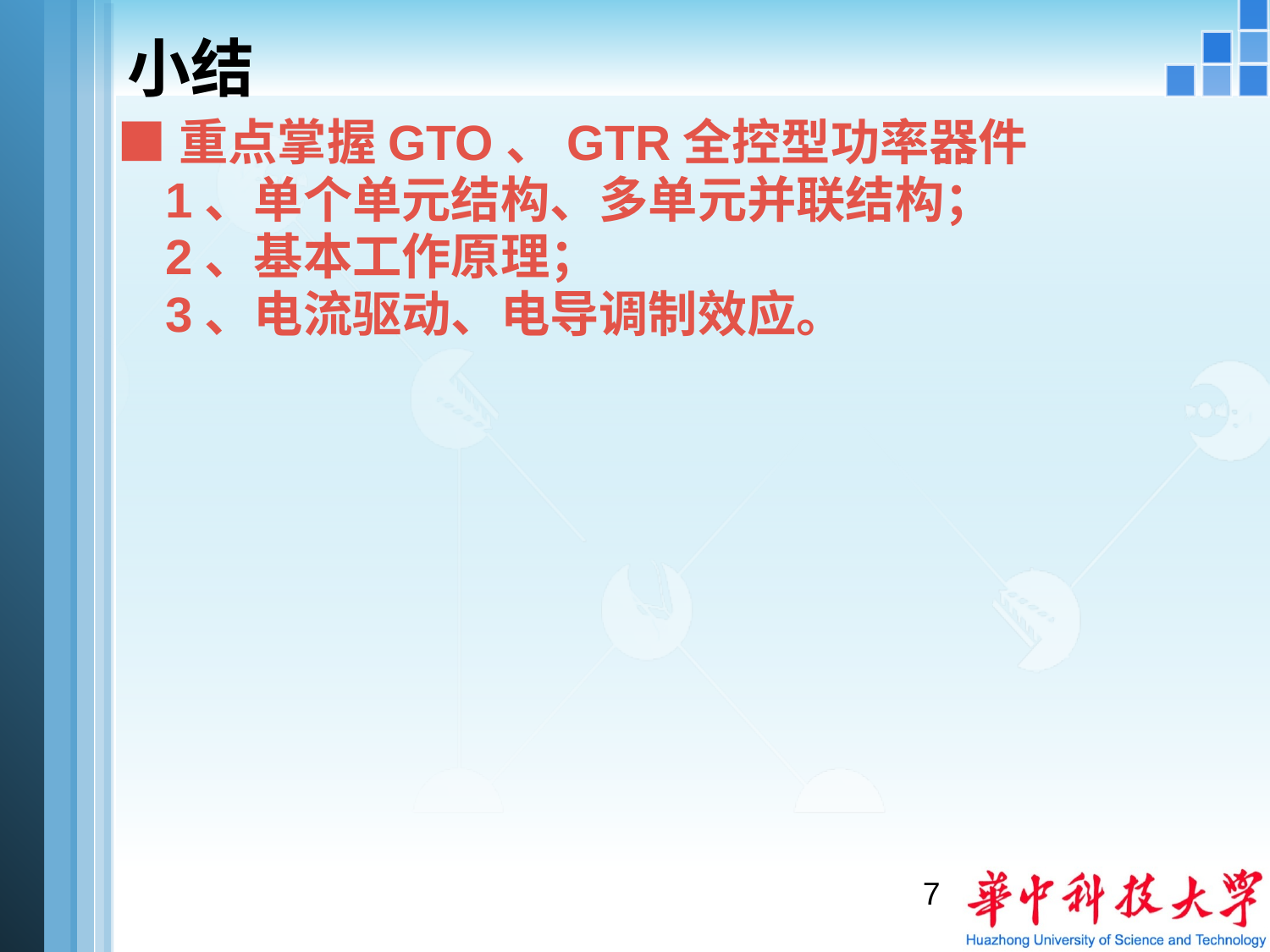

# 小结
■重点掌握GTO、GTR全控型功率器件
	1、单个单元结构、多单元并联结构；
	2、基本工作原理；
	3、电流驱动、电导调制效应。
7